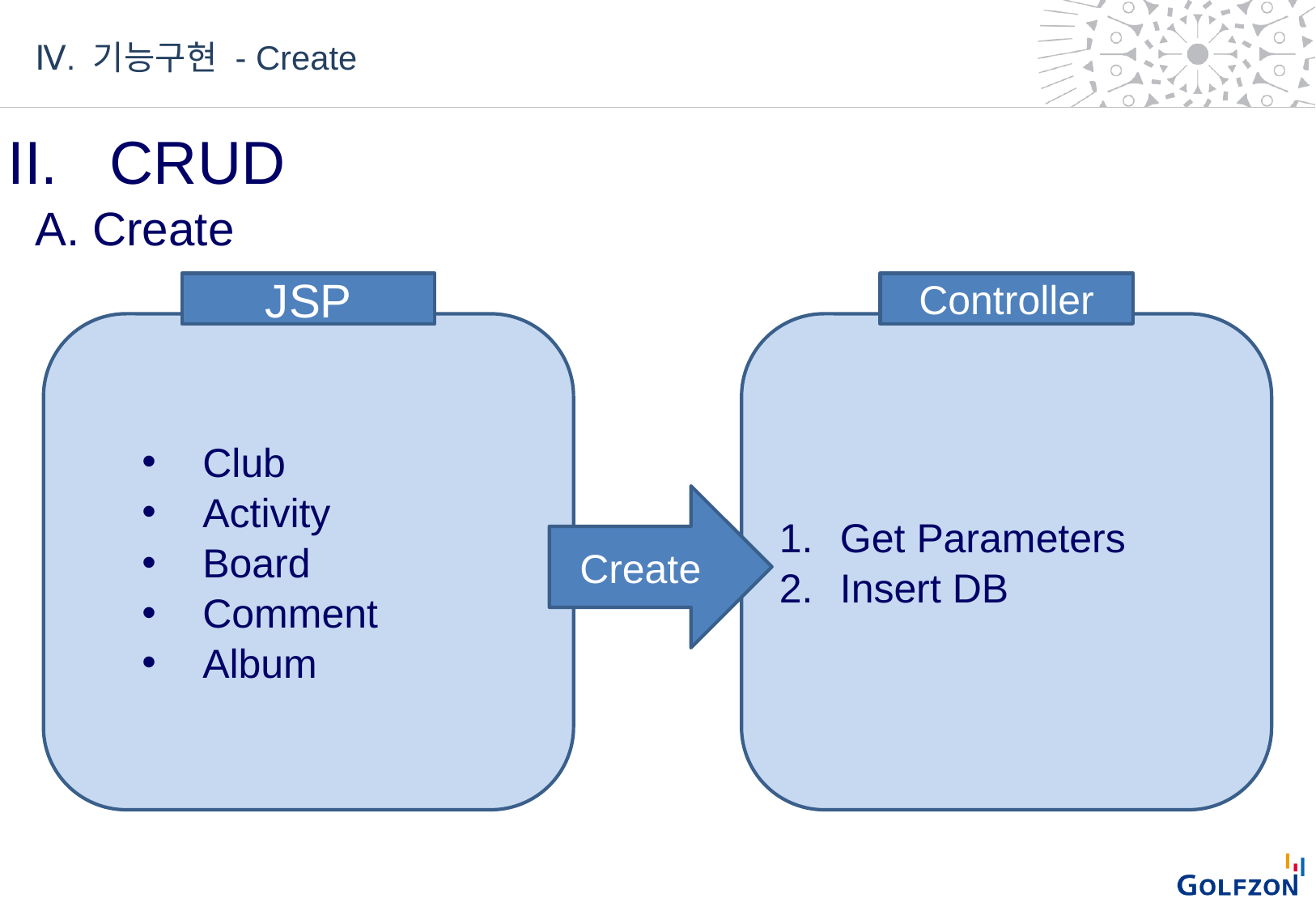

Ⅳ. 기능구현 - Create
II. 	CRUD
A. Create

JSP
Club
Activity
Board
Comment
Album
Controller

Get Parameters
Insert DB

Create